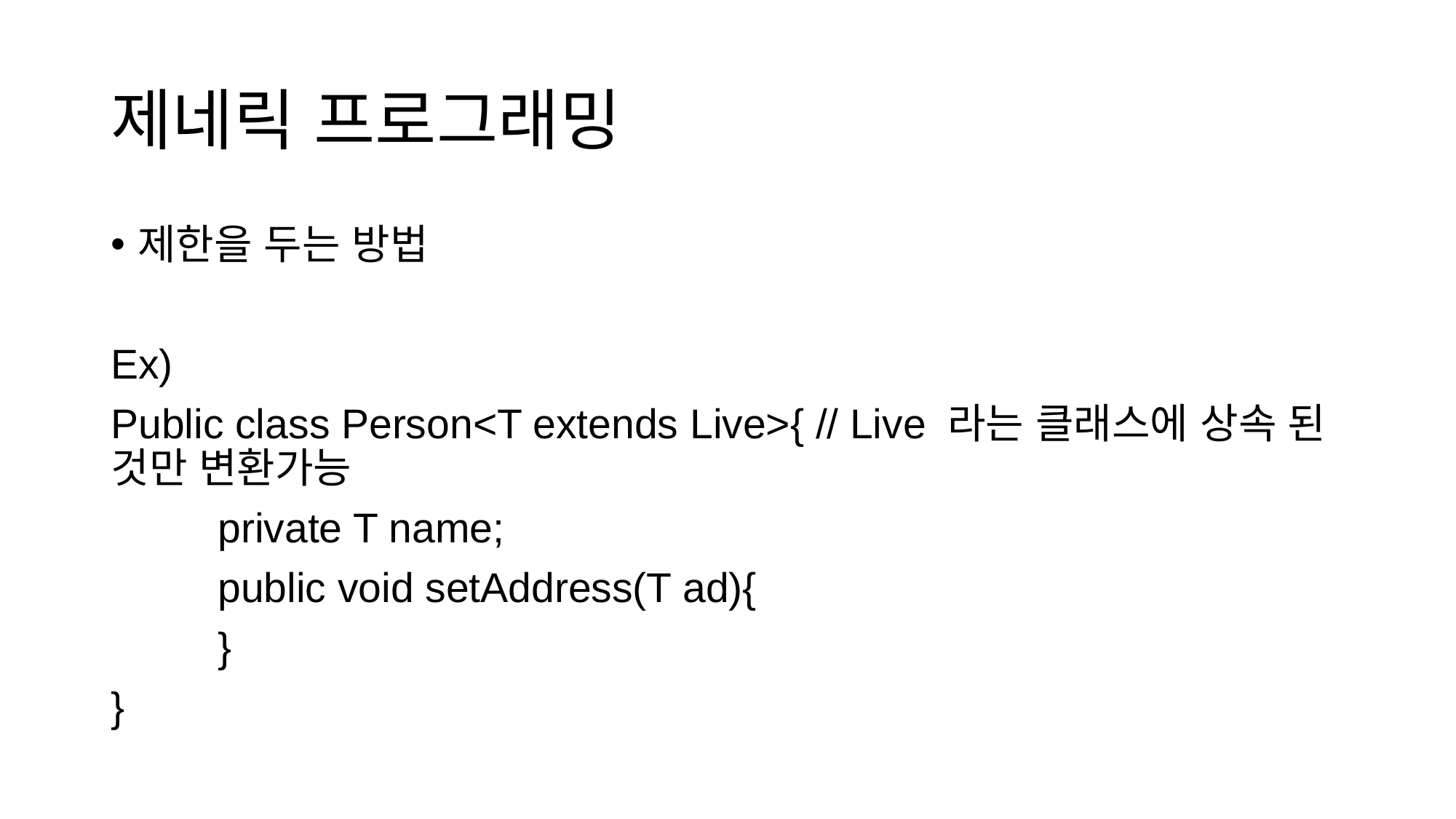

# 제네릭 프로그래밍
제한을 두는 방법

Ex)
Public class Person<T extends Live>{ // Live 라는 클래스에 상속							된 것만 변환가능
	private T name;
	public void setAddress(T ad){
	}
}